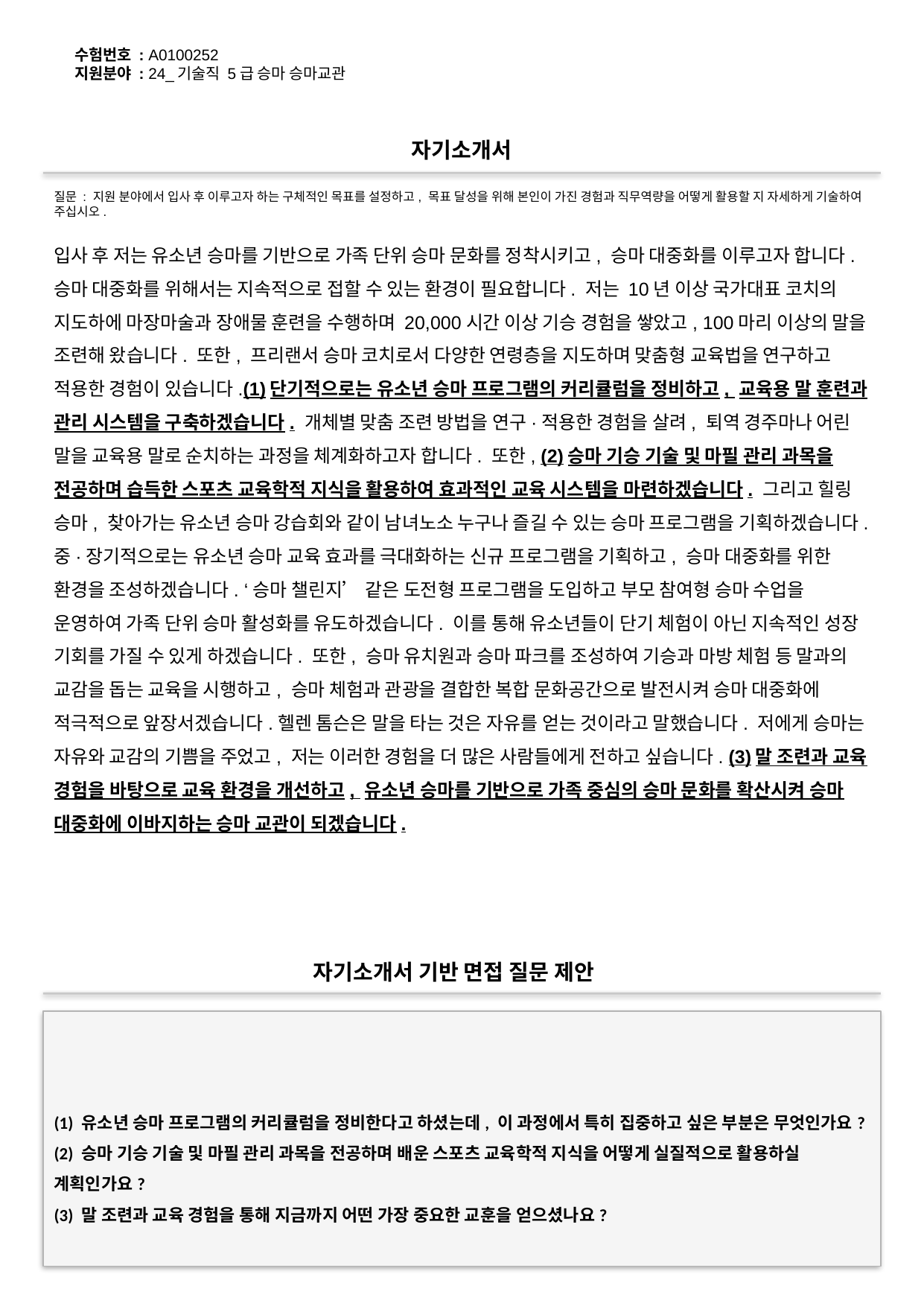

수험번호 : A0100252
지원분야 : 24_기술직 5급 승마 승마교관
#

자기소개서

질문 : 지원 분야에서 입사 후 이루고자 하는 구체적인 목표를 설정하고, 목표 달성을 위해 본인이 가진 경험과 직무역량을 어떻게 활용할 지 자세하게 기술하여 주십시오.

입사 후 저는 유소년 승마를 기반으로 가족 단위 승마 문화를 정착시키고, 승마 대중화를 이루고자 합니다. 승마 대중화를 위해서는 지속적으로 접할 수 있는 환경이 필요합니다. 저는 10년 이상 국가대표 코치의 지도하에 마장마술과 장애물 훈련을 수행하며 20,000시간 이상 기승 경험을 쌓았고, 100마리 이상의 말을 조련해 왔습니다. 또한, 프리랜서 승마 코치로서 다양한 연령층을 지도하며 맞춤형 교육법을 연구하고 적용한 경험이 있습니다.(1)단기적으로는 유소년 승마 프로그램의 커리큘럼을 정비하고, 교육용 말 훈련과 관리 시스템을 구축하겠습니다. 개체별 맞춤 조련 방법을 연구·적용한 경험을 살려, 퇴역 경주마나 어린 말을 교육용 말로 순치하는 과정을 체계화하고자 합니다. 또한, (2)승마 기승 기술 및 마필 관리 과목을 전공하며 습득한 스포츠 교육학적 지식을 활용하여 효과적인 교육 시스템을 마련하겠습니다. 그리고 힐링 승마, 찾아가는 유소년 승마 강습회와 같이 남녀노소 누구나 즐길 수 있는 승마 프로그램을 기획하겠습니다.중·장기적으로는 유소년 승마 교육 효과를 극대화하는 신규 프로그램을 기획하고, 승마 대중화를 위한 환경을 조성하겠습니다. ‘승마 챌린지’ 같은 도전형 프로그램을 도입하고 부모 참여형 승마 수업을 운영하여 가족 단위 승마 활성화를 유도하겠습니다. 이를 통해 유소년들이 단기 체험이 아닌 지속적인 성장 기회를 가질 수 있게 하겠습니다. 또한, 승마 유치원과 승마 파크를 조성하여 기승과 마방 체험 등 말과의 교감을 돕는 교육을 시행하고, 승마 체험과 관광을 결합한 복합 문화공간으로 발전시켜 승마 대중화에 적극적으로 앞장서겠습니다.헬렌 톰슨은 말을 타는 것은 자유를 얻는 것이라고 말했습니다. 저에게 승마는 자유와 교감의 기쁨을 주었고, 저는 이러한 경험을 더 많은 사람들에게 전하고 싶습니다. (3)말 조련과 교육 경험을 바탕으로 교육 환경을 개선하고, 유소년 승마를 기반으로 가족 중심의 승마 문화를 확산시켜 승마 대중화에 이바지하는 승마 교관이 되겠습니다.

자기소개서 기반 면접 질문 제안

(1) 유소년 승마 프로그램의 커리큘럼을 정비한다고 하셨는데, 이 과정에서 특히 집중하고 싶은 부분은 무엇인가요?
(2) 승마 기승 기술 및 마필 관리 과목을 전공하며 배운 스포츠 교육학적 지식을 어떻게 실질적으로 활용하실 계획인가요?
(3) 말 조련과 교육 경험을 통해 지금까지 어떤 가장 중요한 교훈을 얻으셨나요?